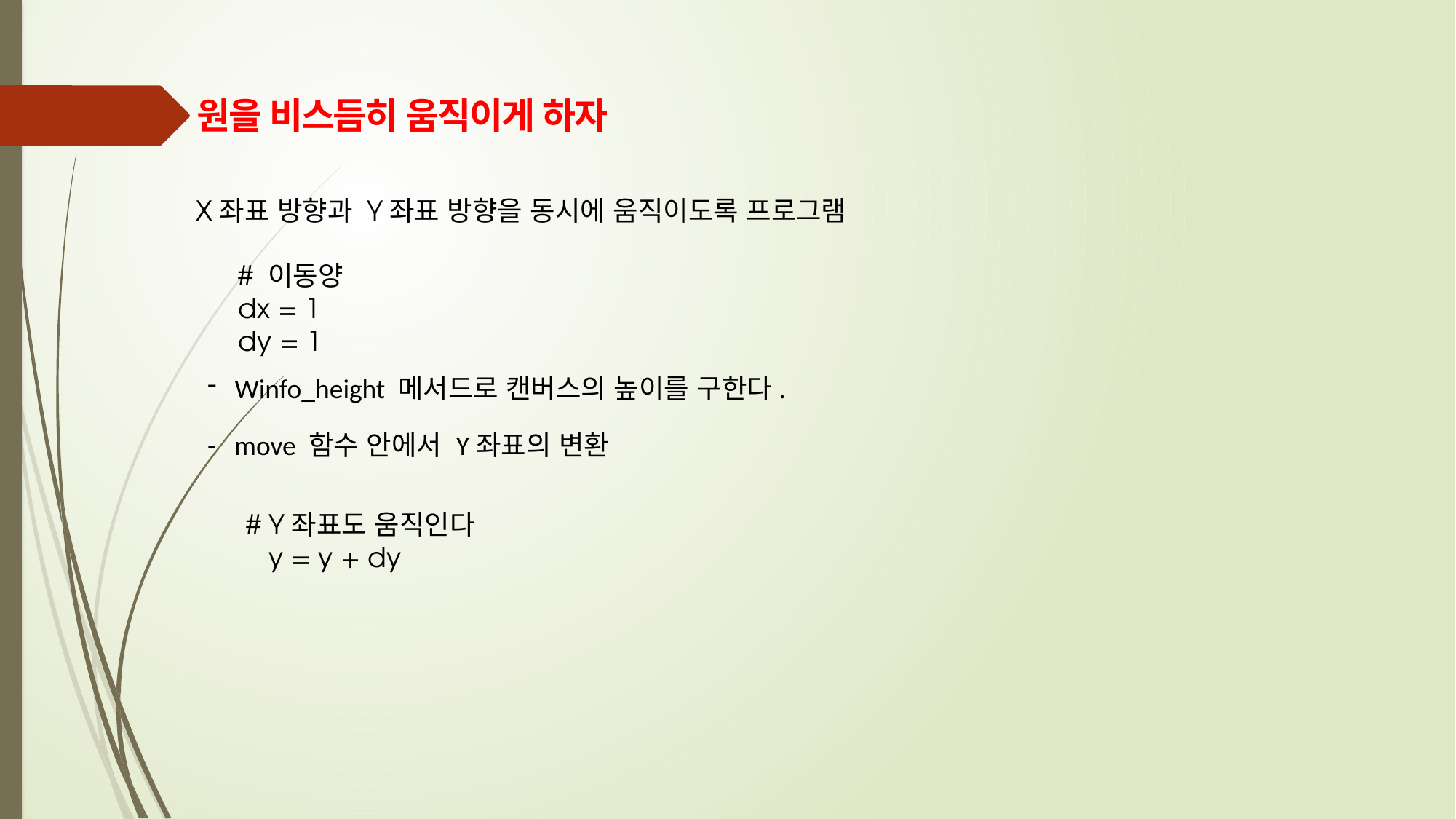

원을 비스듬히 움직이게 하자
X좌표 방향과 Y좌표 방향을 동시에 움직이도록 프로그램

Winfo_height 메서드로 캔버스의 높이를 구한다.
-   move 함수 안에서 Y좌표의 변환
# 이동양
dx = 1
dy = 1
 # Y좌표도 움직인다
    y = y + dy